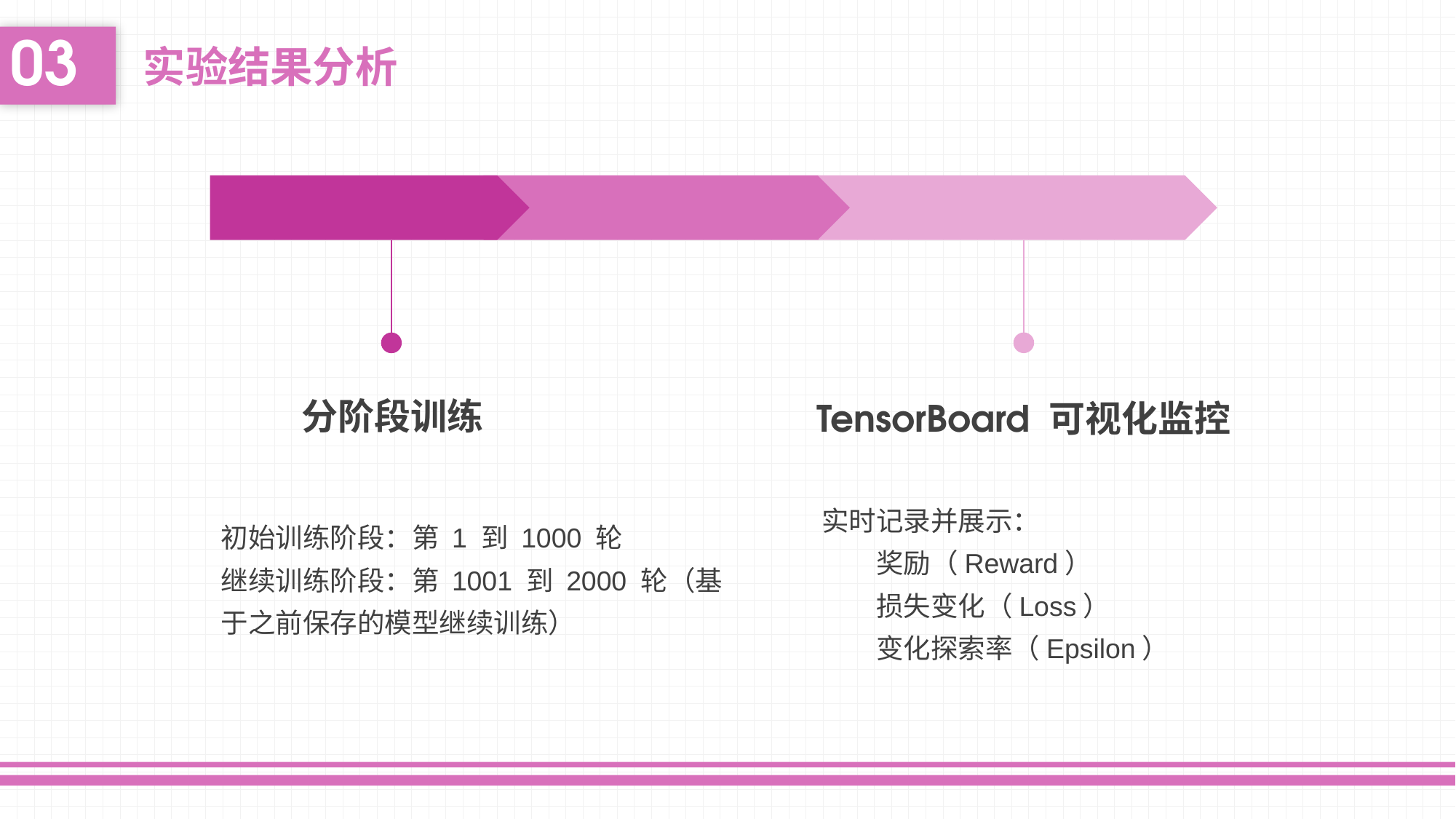

03
实验结果分析

分阶段训练
TensorBoard 可视化监控
实时记录并展示：
奖励（Reward）
损失变化（Loss）
变化探索率（Epsilon）
初始训练阶段：第 1 到 1000 轮
继续训练阶段：第 1001 到 2000 轮（基于之前保存的模型继续训练）